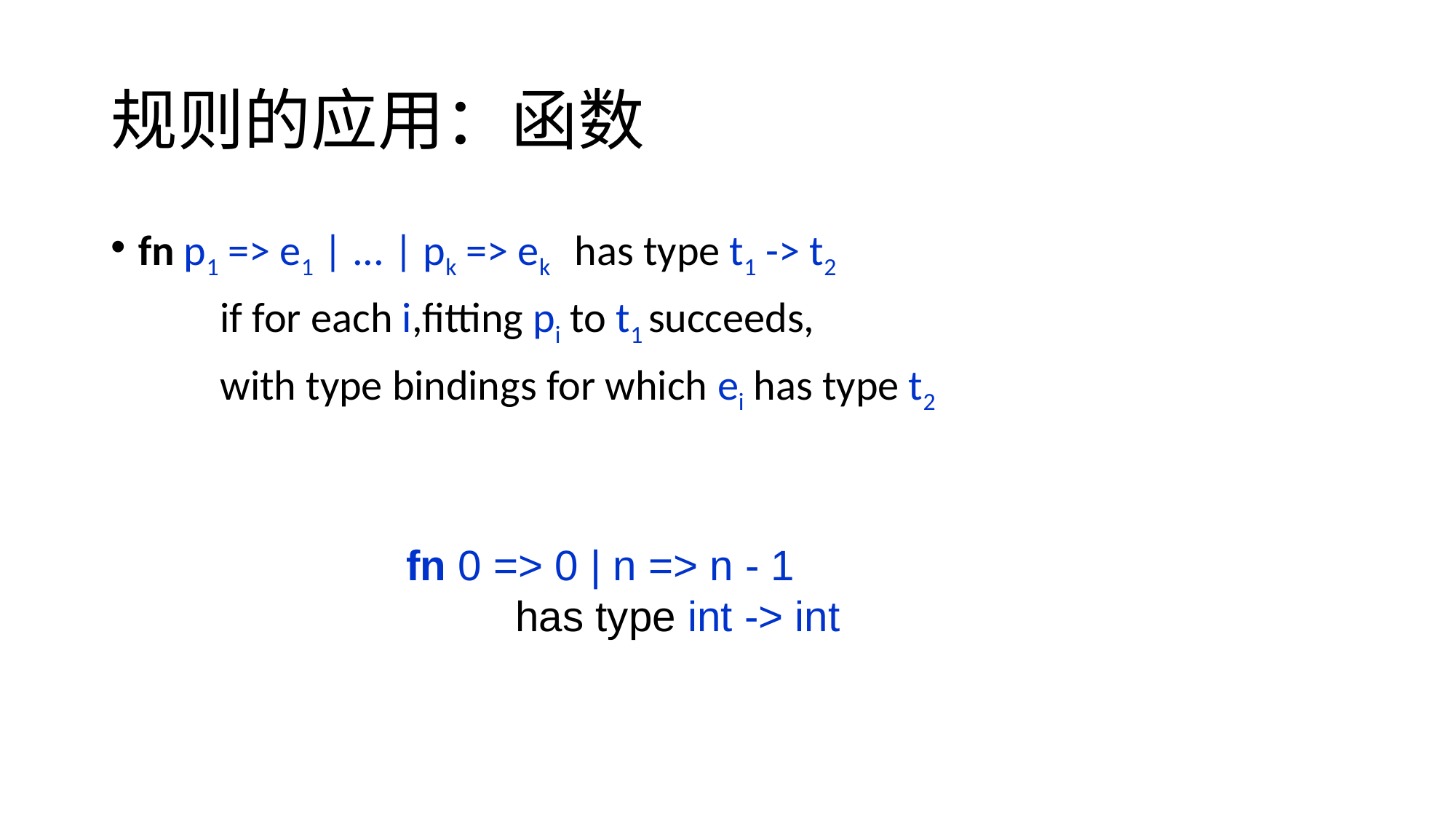

# 规则的应用：函数
fn p1 => e1 | ... | pk => ek 	has type t1 -> t2
	if for each i,fitting pi to t1 succeeds,
	with type bindings for which ei has type t2
fn 0 => 0 | n => n - 1
	has type int -> int